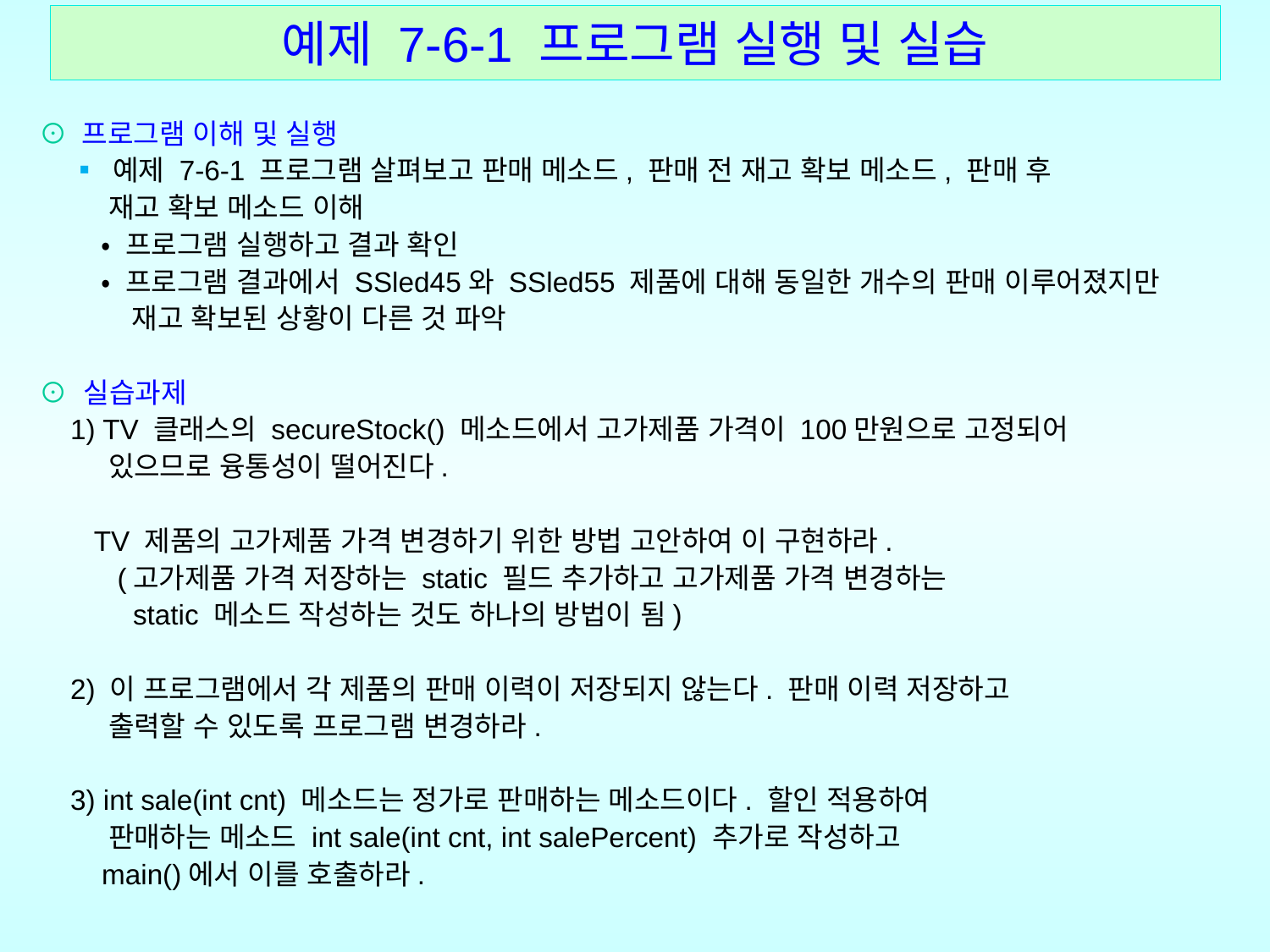

# 예제 7-6-1 프로그램 실행 및 실습
⊙ 프로그램 이해 및 실행
    ▪ 예제 7-6-1 프로그램 살펴보고 판매 메소드, 판매 전 재고 확보 메소드, 판매 후
        재고 확보 메소드 이해
        • 프로그램 실행하고 결과 확인
        • 프로그램 결과에서 SSled45와 SSled55 제품에 대해 동일한 개수의 판매 이루어졌지만
           재고 확보된 상황이 다른 것 파악

⊙ 실습과제
    1) TV 클래스의 secureStock() 메소드에서 고가제품 가격이 100만원으로 고정되어
        있으므로 융통성이 떨어진다.

       TV 제품의 고가제품 가격 변경하기 위한 방법 고안하여 이 구현하라.
          (고가제품 가격 저장하는 static 필드 추가하고 고가제품 가격 변경하는
            static 메소드 작성하는 것도 하나의 방법이 됨)

    2) 이 프로그램에서 각 제품의 판매 이력이 저장되지 않는다. 판매 이력 저장하고
        출력할 수 있도록 프로그램 변경하라.

    3) int sale(int cnt) 메소드는 정가로 판매하는 메소드이다. 할인 적용하여
        판매하는 메소드 int sale(int cnt, int salePercent) 추가로 작성하고
        main()에서 이를 호출하라.